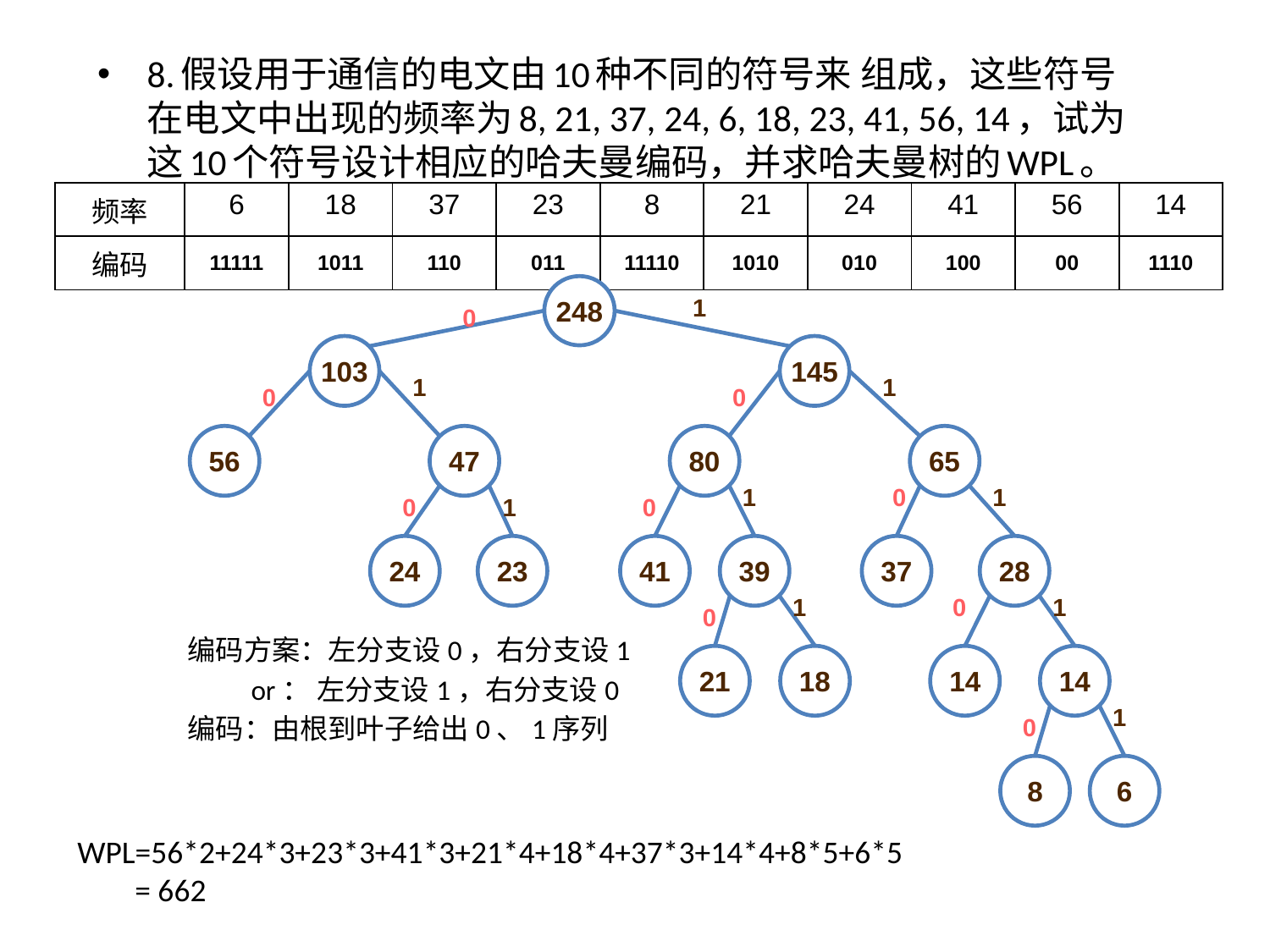

8.假设用于通信的电文由10种不同的符号来 组成，这些符号在电文中出现的频率为8, 21, 37, 24, 6, 18, 23, 41, 56, 14，试为这10个符号设计相应的哈夫曼编码，并求哈夫曼树的WPL。
| 频率 | 6 | 18 | 37 | 23 | 8 | 21 | 24 | 41 | 56 | 14 |
| --- | --- | --- | --- | --- | --- | --- | --- | --- | --- | --- |
| 编码 | 11111 | 1011 | 110 | 011 | 11110 | 1010 | 010 | 100 | 00 | 1110 |
248
1
0
103
145
1
1
0
0
56
47
80
65
1
0
1
0
1
0
24
23
41
39
37
28
1
0
1
0
21
18
14
14
1
0
8
6
编码方案：左分支设0，右分支设1
          or： 左分支设1，右分支设0
编码：由根到叶子给出0、1序列
WPL=56*2+24*3+23*3+41*3+21*4+18*4+37*3+14*4+8*5+6*5
        = 662